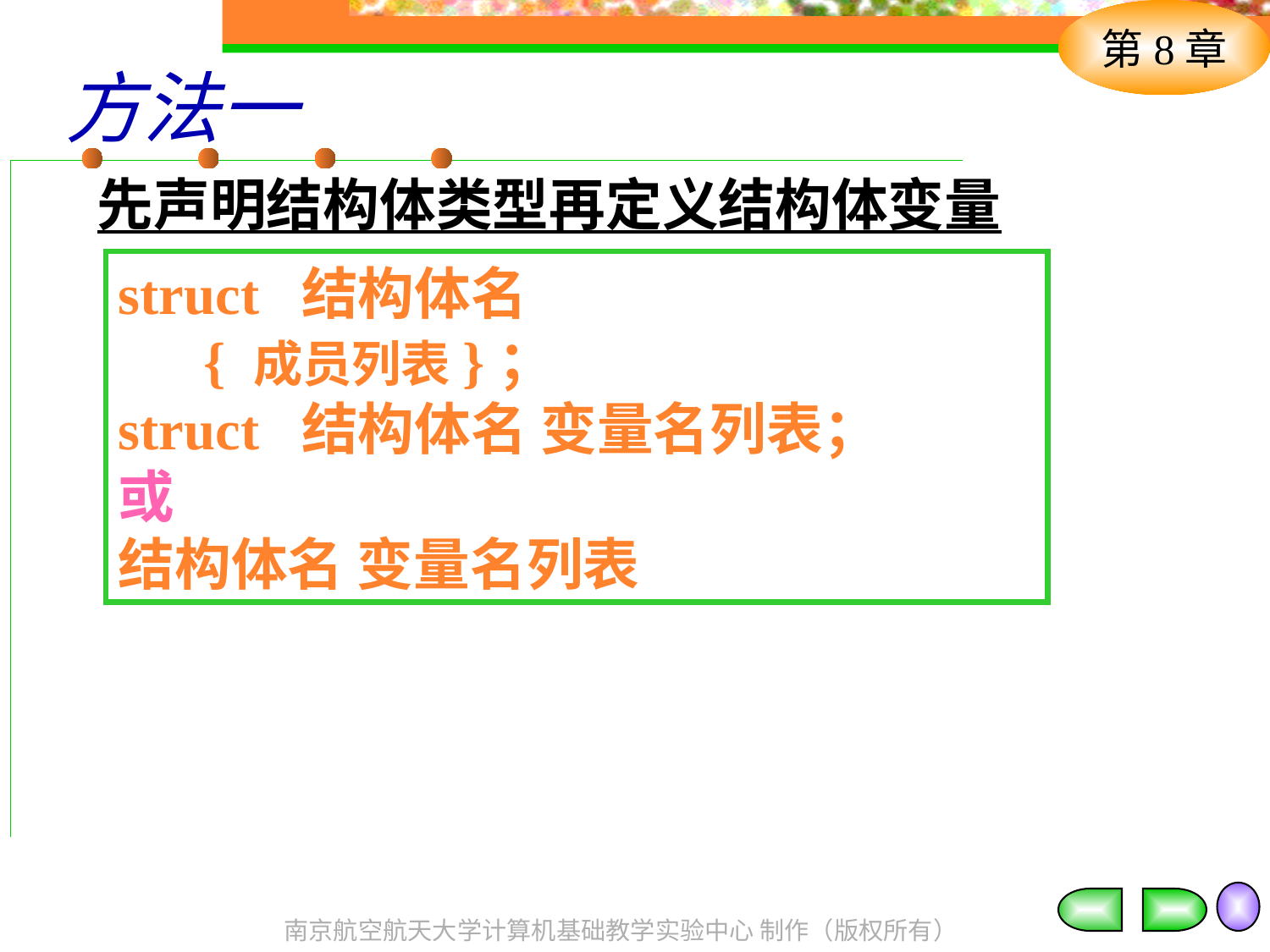

# 方法一
先声明结构体类型再定义结构体变量
struct  结构体名
      { 成员列表}；
struct  结构体名 变量名列表；
或
结构体名 变量名列表